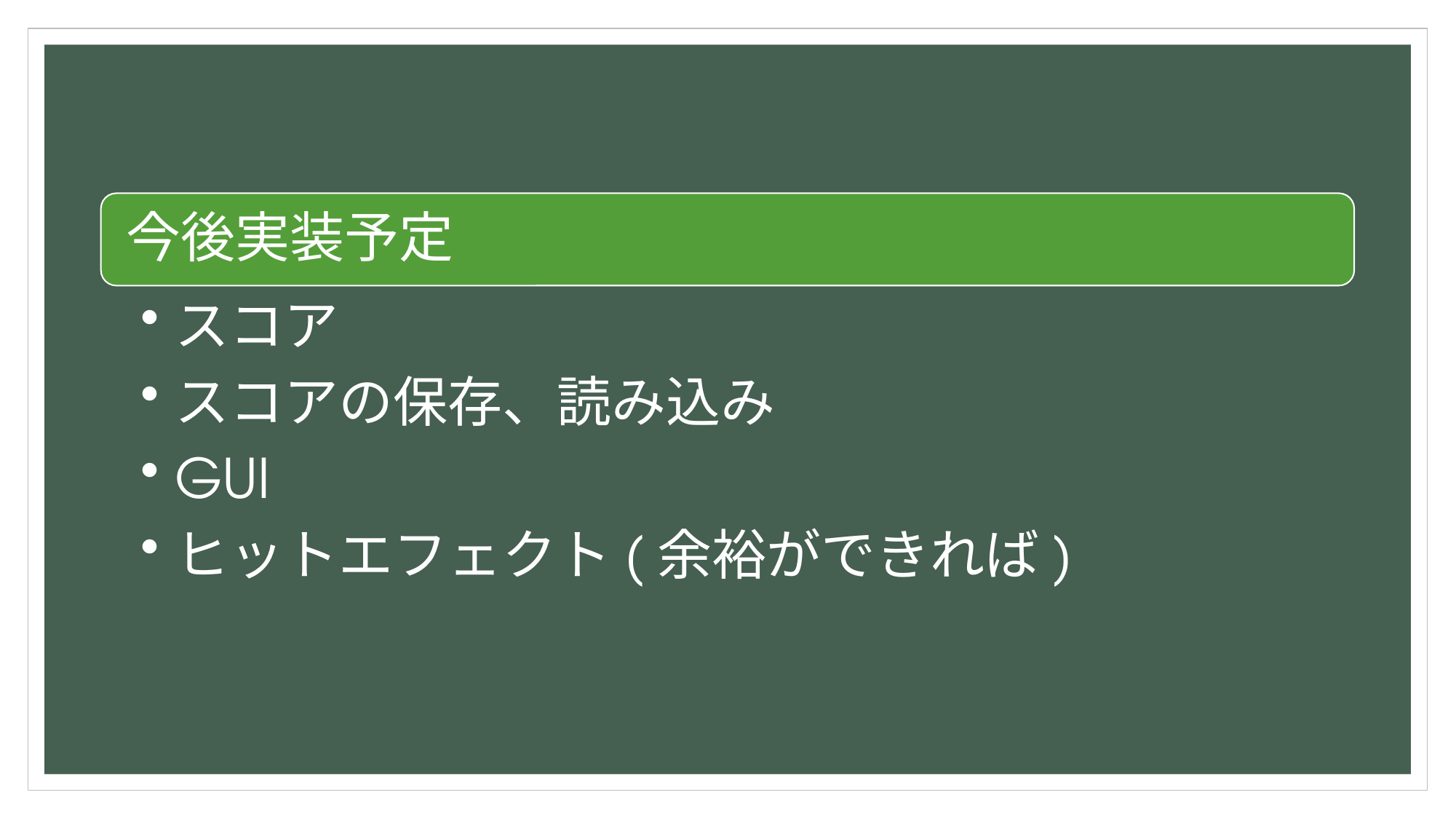

今後実装予定
スコア
スコアの保存、読み込み
GUI
ヒットエフェクト(余裕ができれば)